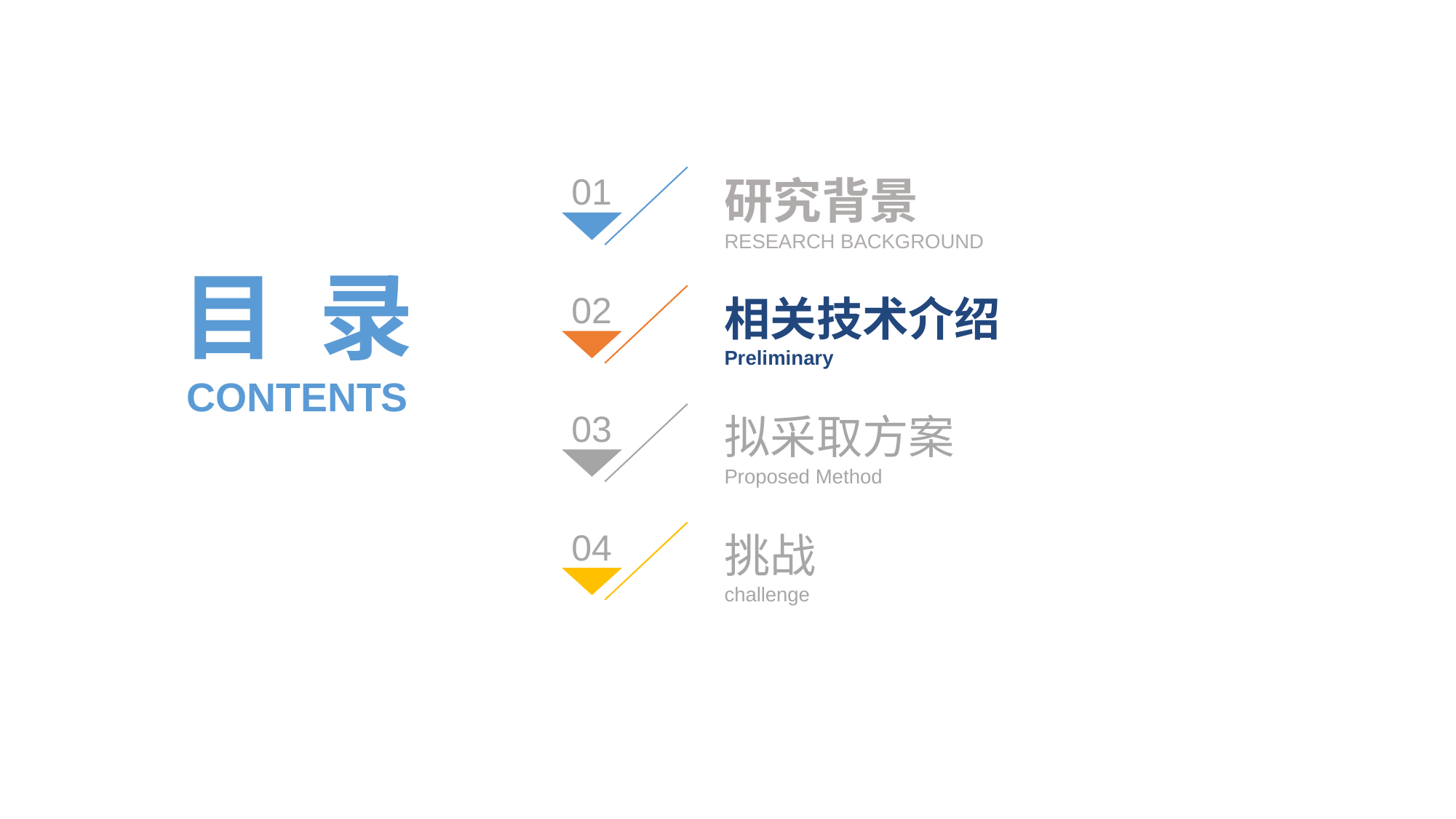

01

研究背景
RESEARCH BACKGROUND
目  录
02

相关技术介绍
Preliminary
CONTENTS
03

拟采取方案
Proposed Method
04

挑战
challenge